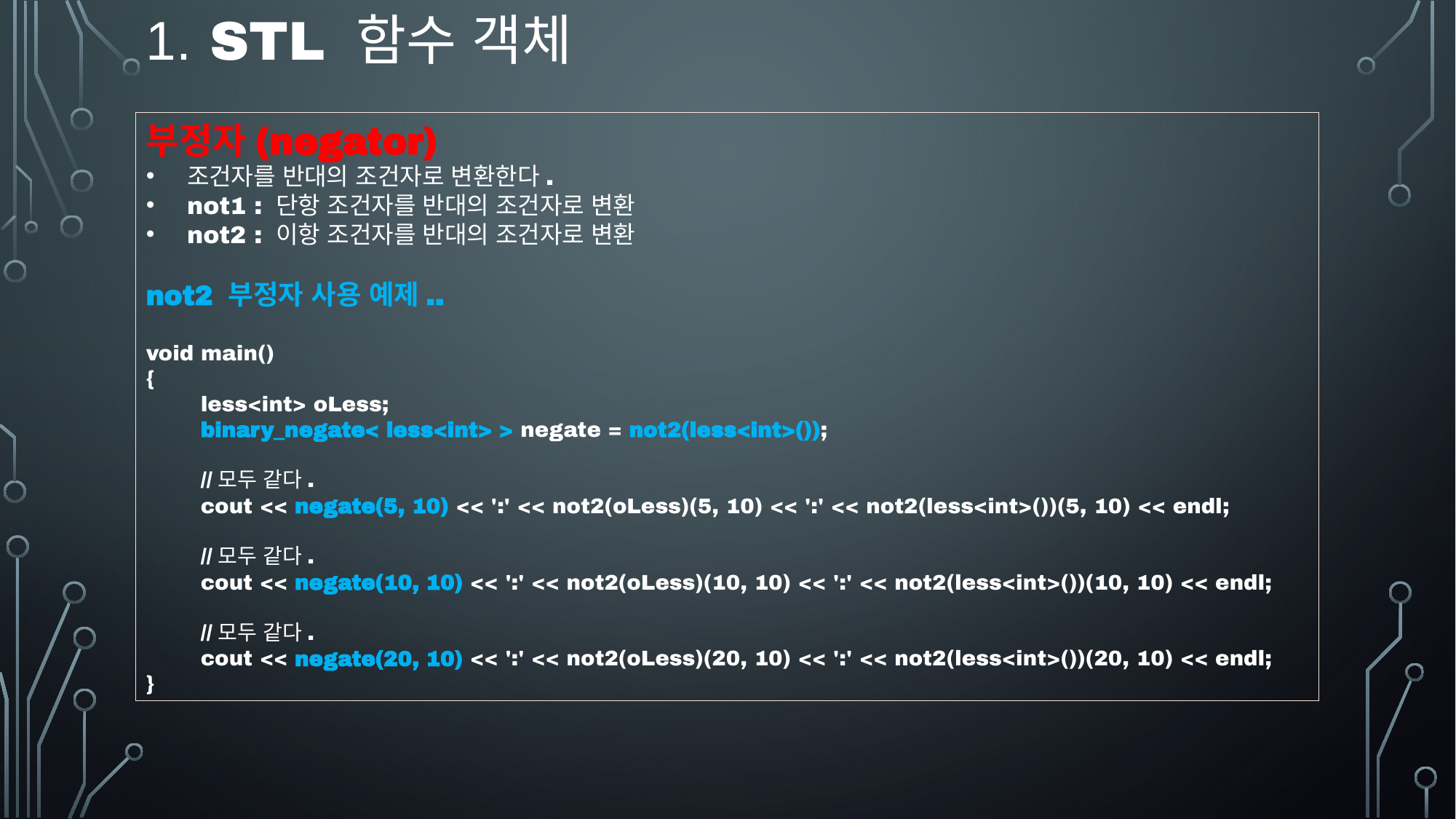

# 1. STL 함수 객체
부정자(negator)
조건자를 반대의 조건자로 변환한다.
not1 : 단항 조건자를 반대의 조건자로 변환
not2 : 이항 조건자를 반대의 조건자로 변환

not2 부정자 사용 예제..

void main()
{
less<int> oLess;
binary_negate< less<int> > negate = not2(less<int>());

//모두 같다.
cout << negate(5, 10) << ':' << not2(oLess)(5, 10) << ':' << not2(less<int>())(5, 10) << endl;

//모두 같다.
cout << negate(10, 10) << ':' << not2(oLess)(10, 10) << ':' << not2(less<int>())(10, 10) << endl;

//모두 같다.
cout << negate(20, 10) << ':' << not2(oLess)(20, 10) << ':' << not2(less<int>())(20, 10) << endl;
}